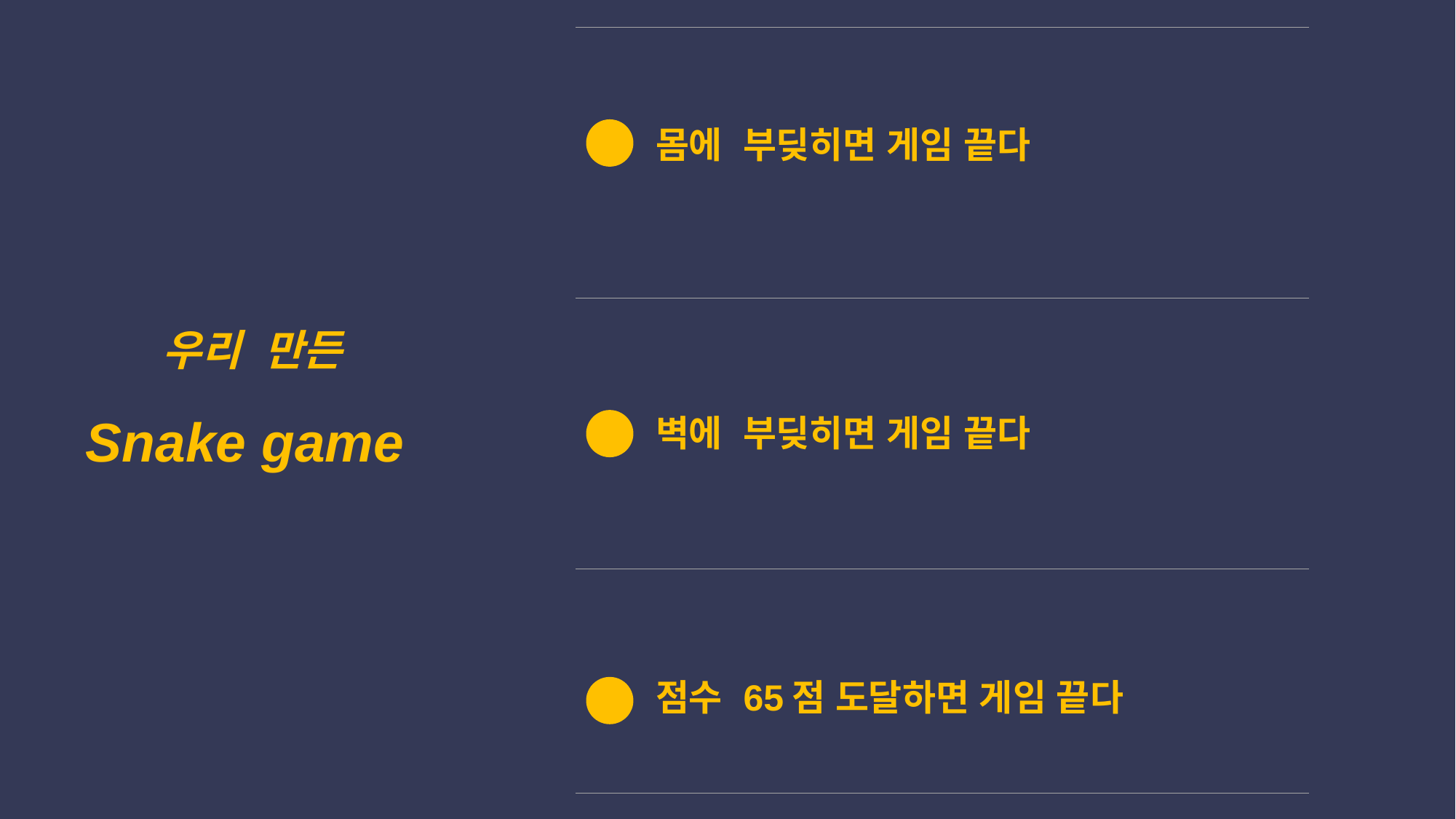

| 몸에 부딪히면 게임 끝다 |
| --- |
| 벽에 부딪히면 게임 끝다 |
| 점수 65점 도달하면 게임 끝다 |

	     우리  만든
      Snake game